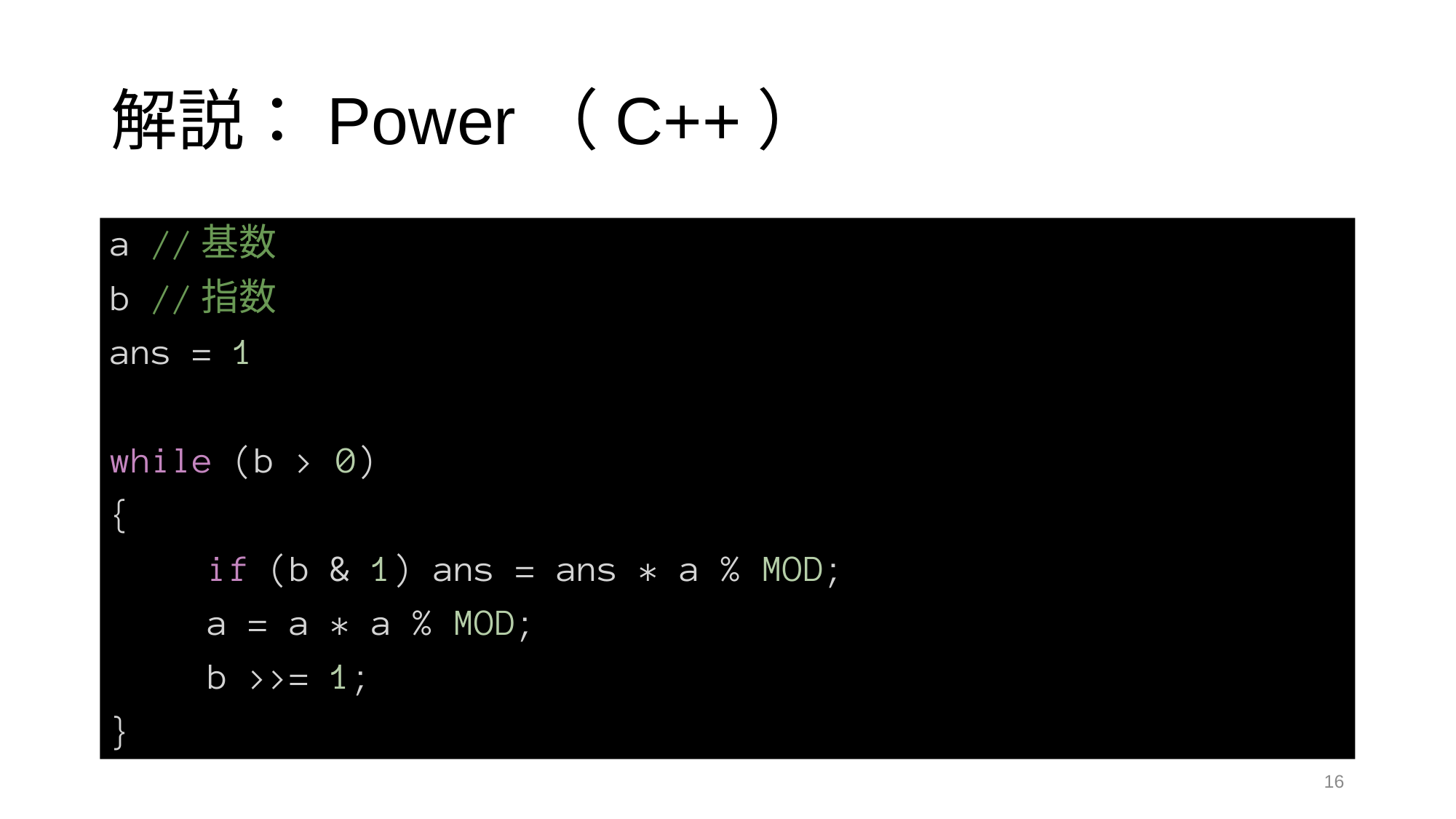

# 解説：Power（C++）
a //基数
b //指数
ans = 1

while (b > 0)
{
	if (b & 1) ans = ans * a % MOD;
	a = a * a % MOD;
	b >>= 1;
}
16